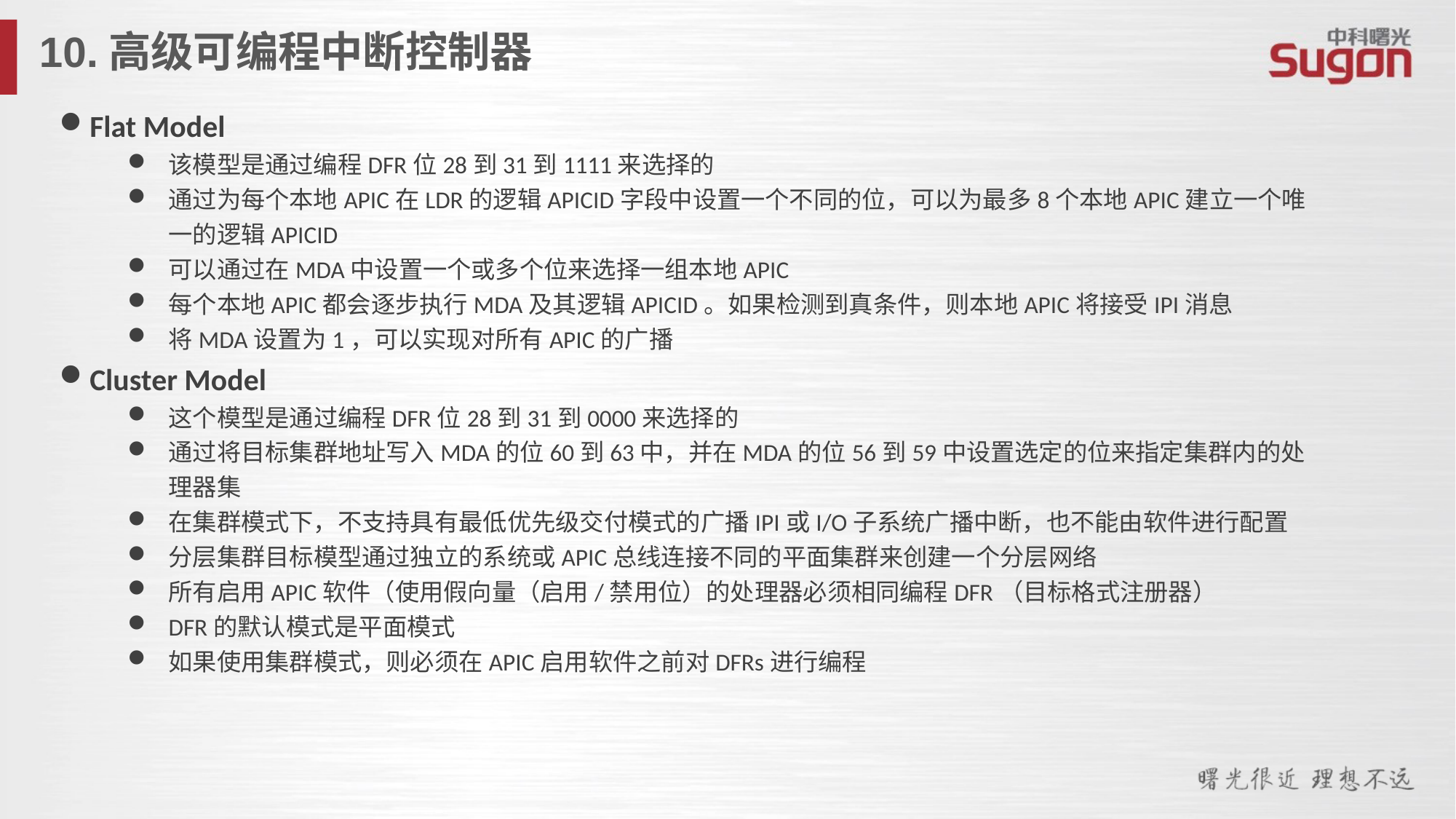

10.高级可编程中断控制器
Flat Model
该模型是通过编程DFR位28到31到1111来选择的
通过为每个本地APIC在LDR的逻辑APICID字段中设置一个不同的位，可以为最多8个本地APIC建立一个唯一的逻辑APICID
可以通过在MDA中设置一个或多个位来选择一组本地APIC
每个本地APIC都会逐步执行MDA及其逻辑APICID。如果检测到真条件，则本地APIC将接受IPI消息
将MDA设置为1，可以实现对所有APIC的广播
Cluster Model
这个模型是通过编程DFR位28到31到0000来选择的
通过将目标集群地址写入MDA的位60到63中，并在MDA的位56到59中设置选定的位来指定集群内的处理器集
在集群模式下，不支持具有最低优先级交付模式的广播IPI或I/O子系统广播中断，也不能由软件进行配置
分层集群目标模型通过独立的系统或APIC总线连接不同的平面集群来创建一个分层网络
所有启用APIC软件（使用假向量（启用/禁用位）的处理器必须相同编程DFR（目标格式注册器）
DFR的默认模式是平面模式
如果使用集群模式，则必须在APIC启用软件之前对DFRs进行编程